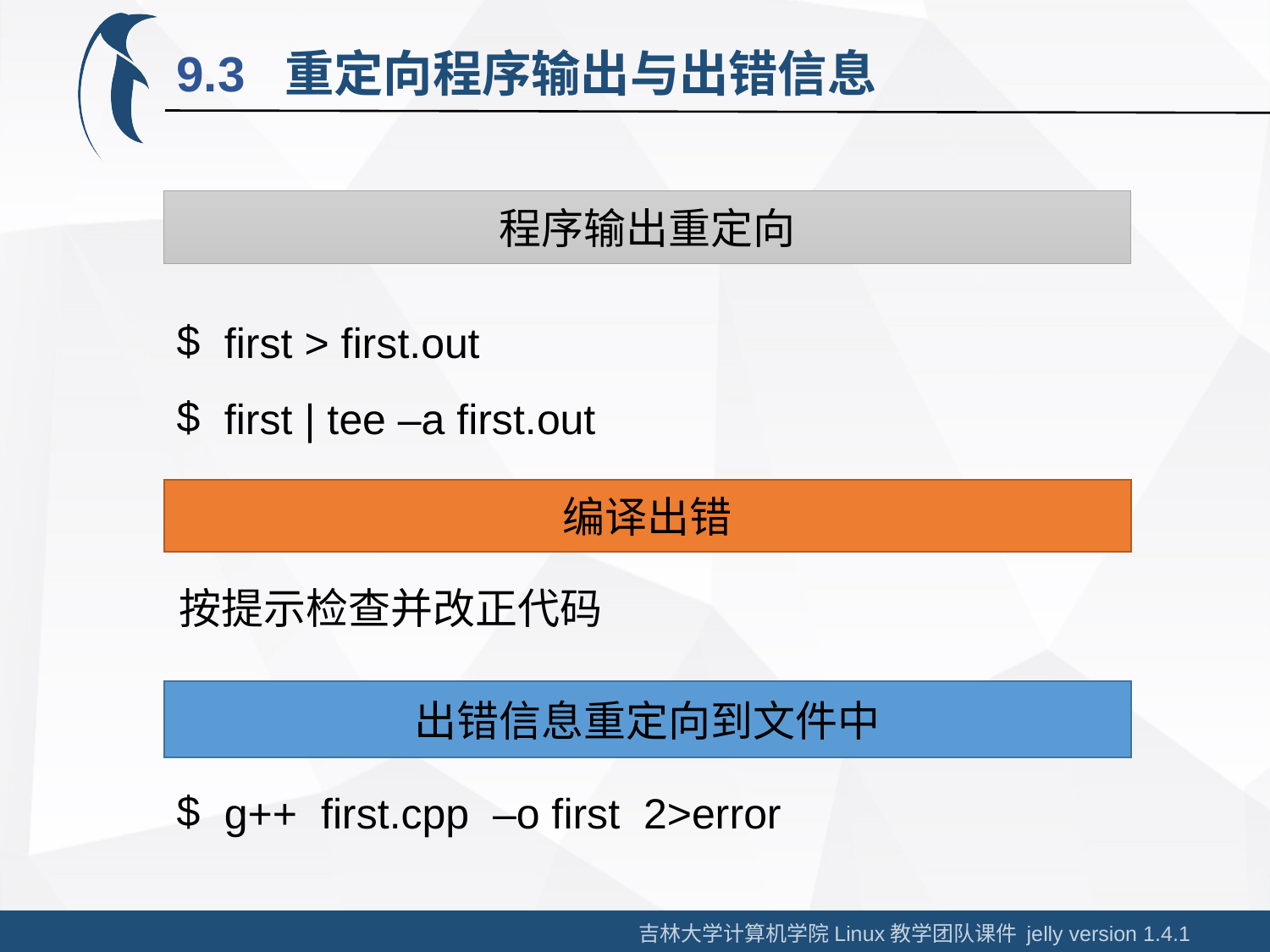

9.3  重定向程序输出与出错信息
程序输出重定向
first > first.out
first | tee –a first.out
编译出错
按提示检查并改正代码
出错信息重定向到文件中
g++  first.cpp  –o first  2>error